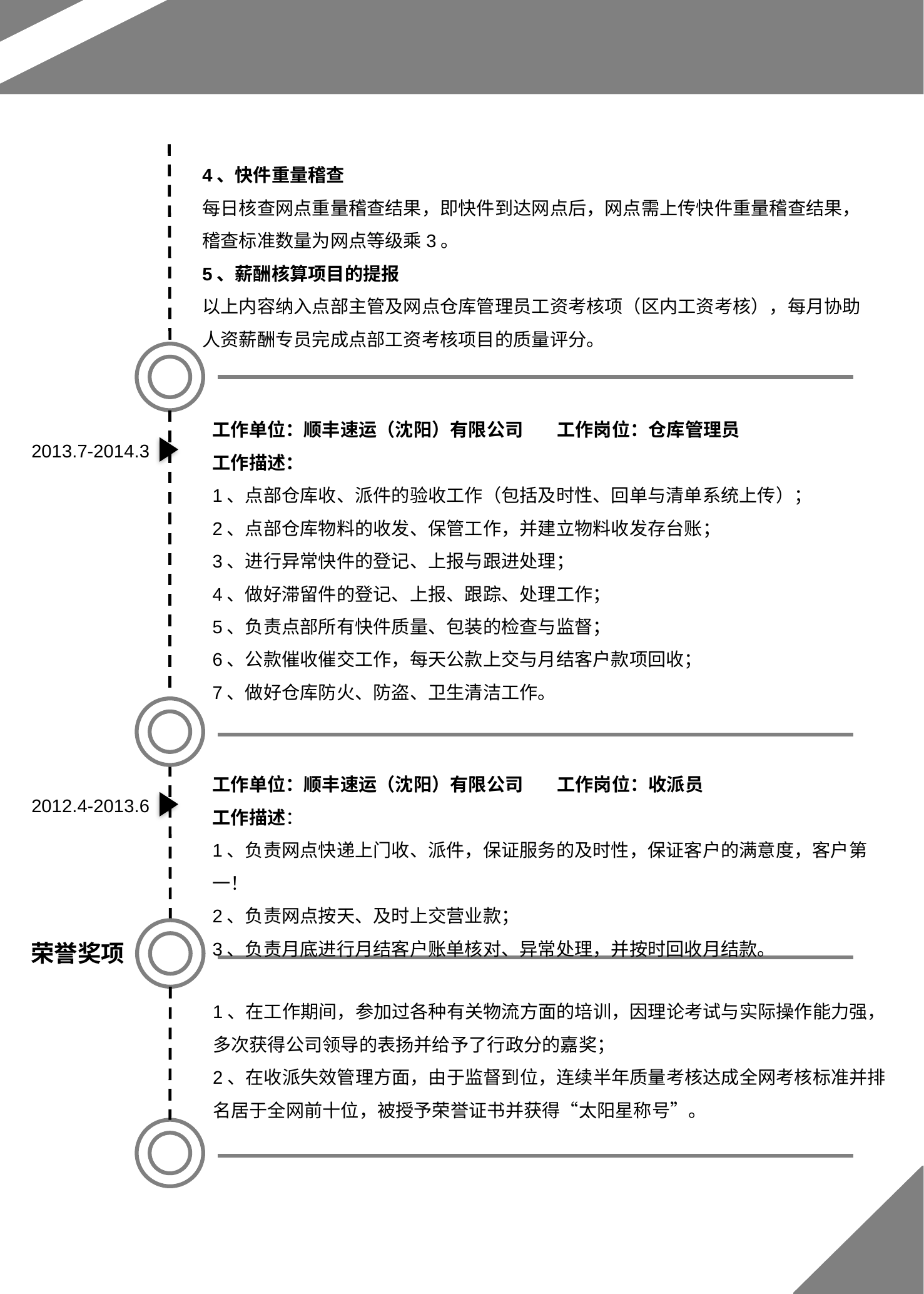

4、快件重量稽查
每日核查网点重量稽查结果，即快件到达网点后，网点需上传快件重量稽查结果，稽查标准数量为网点等级乘3。
5、薪酬核算项目的提报
以上内容纳入点部主管及网点仓库管理员工资考核项（区内工资考核），每月协助人资薪酬专员完成点部工资考核项目的质量评分。

2013.7-2014.3

荣誉奖项
1、在工作期间，参加过各种有关物流方面的培训，因理论考试与实际操作能力强，多次获得公司领导的表扬并给予了行政分的嘉奖；
2、在收派失效管理方面，由于监督到位，连续半年质量考核达成全网考核标准并排名居于全网前十位，被授予荣誉证书并获得“太阳星称号”。

2012.4-2013.6

工作单位：顺丰速运（沈阳）有限公司        工作岗位：仓库管理员
工作描述：
1、点部仓库收、派件的验收工作（包括及时性、回单与清单系统上传）；
2、点部仓库物料的收发、保管工作，并建立物料收发存台账；
3、进行异常快件的登记、上报与跟进处理；
4、做好滞留件的登记、上报、跟踪、处理工作；
5、负责点部所有快件质量、包装的检查与监督；
6、公款催收催交工作，每天公款上交与月结客户款项回收；
7、做好仓库防火、防盗、卫生清洁工作。
工作单位：顺丰速运（沈阳）有限公司        工作岗位：收派员
工作描述：
1、负责网点快递上门收、派件，保证服务的及时性，保证客户的满意度，客户第一！
2、负责网点按天、及时上交营业款；
3、负责月底进行月结客户账单核对、异常处理，并按时回收月结款。